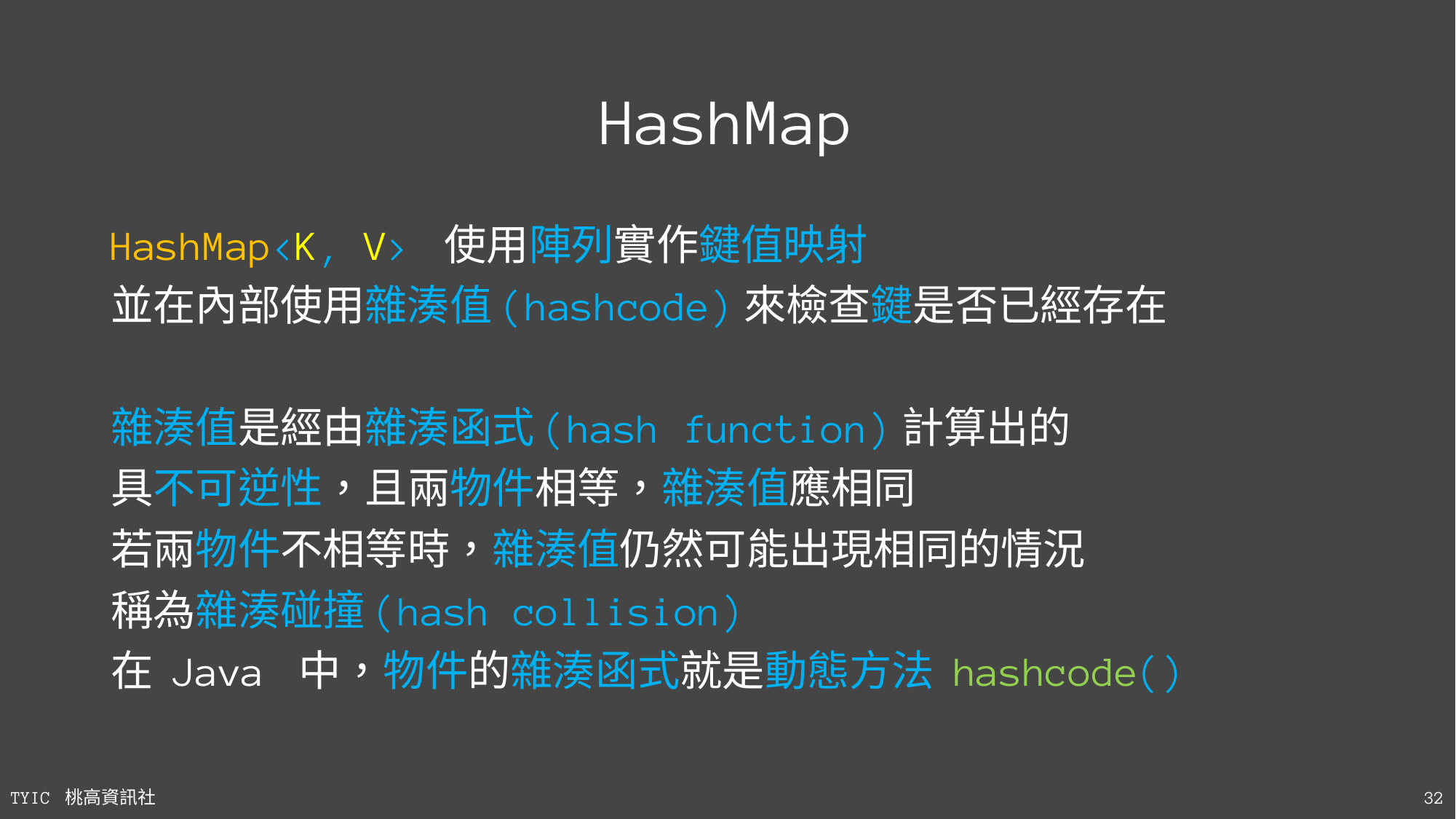

# HashMap
HashMap<K, V> 使用陣列實作鍵值映射
並在內部使用雜湊值(hashcode)來檢查鍵是否已經存在

雜湊值是經由雜湊函式(hash function)計算出的
具不可逆性，且兩物件相等，雜湊值應相同
若兩物件不相等時，雜湊值仍然可能出現相同的情況
稱為雜湊碰撞(hash collision)
在 Java 中，物件的雜湊函式就是動態方法 hashcode()